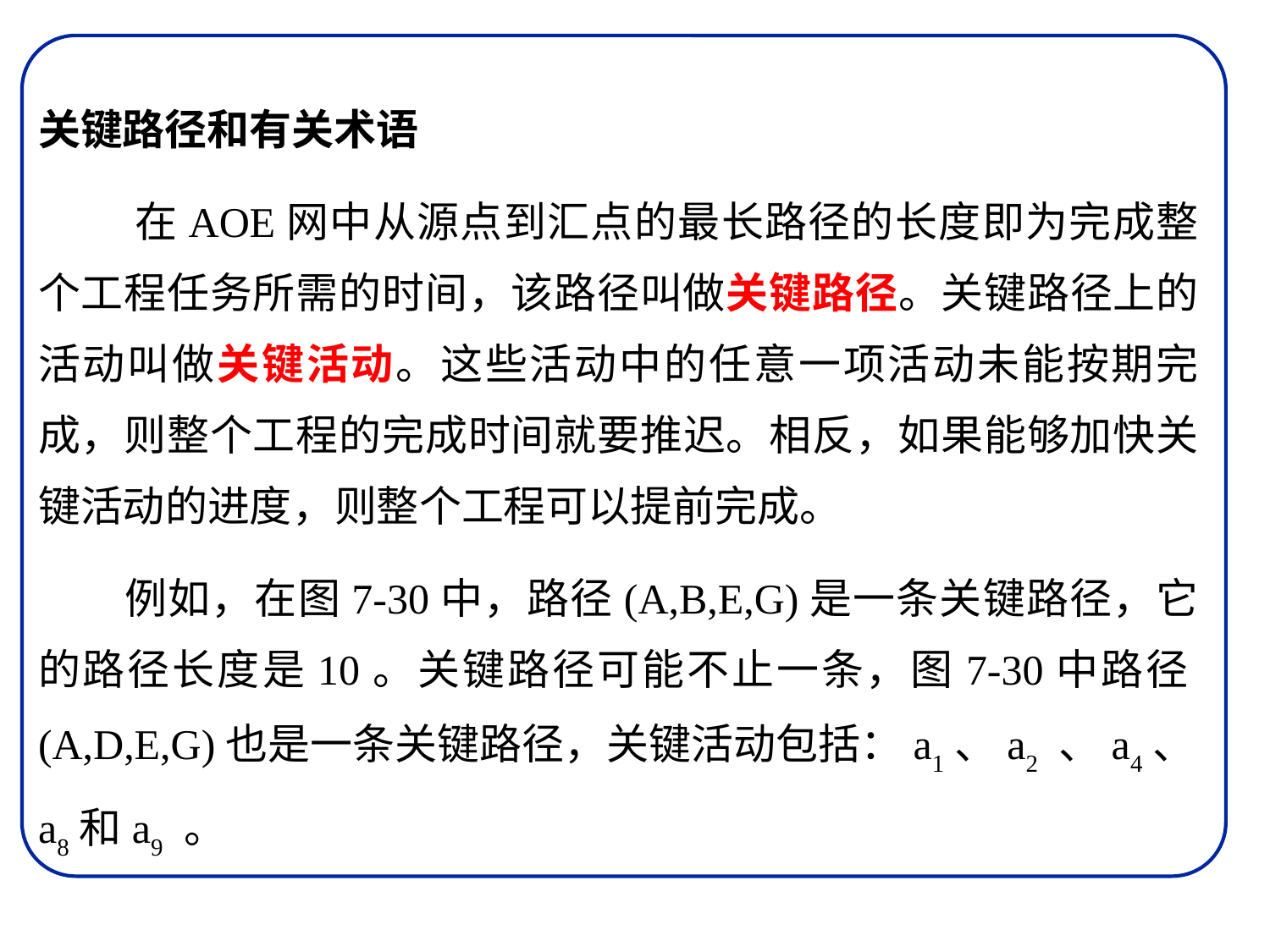

关键路径和有关术语
        在AOE网中从源点到汇点的最长路径的长度即为完成整个工程任务所需的时间，该路径叫做关键路径。关键路径上的活动叫做关键活动。这些活动中的任意一项活动未能按期完成，则整个工程的完成时间就要推迟。相反，如果能够加快关键活动的进度，则整个工程可以提前完成。
　　例如，在图7-30中，路径(A,B,E,G)是一条关键路径，它的路径长度是10。关键路径可能不止一条，图7-30中路径(A,D,E,G)也是一条关键路径，关键活动包括：a1、a2 、a4、a8和a9 。